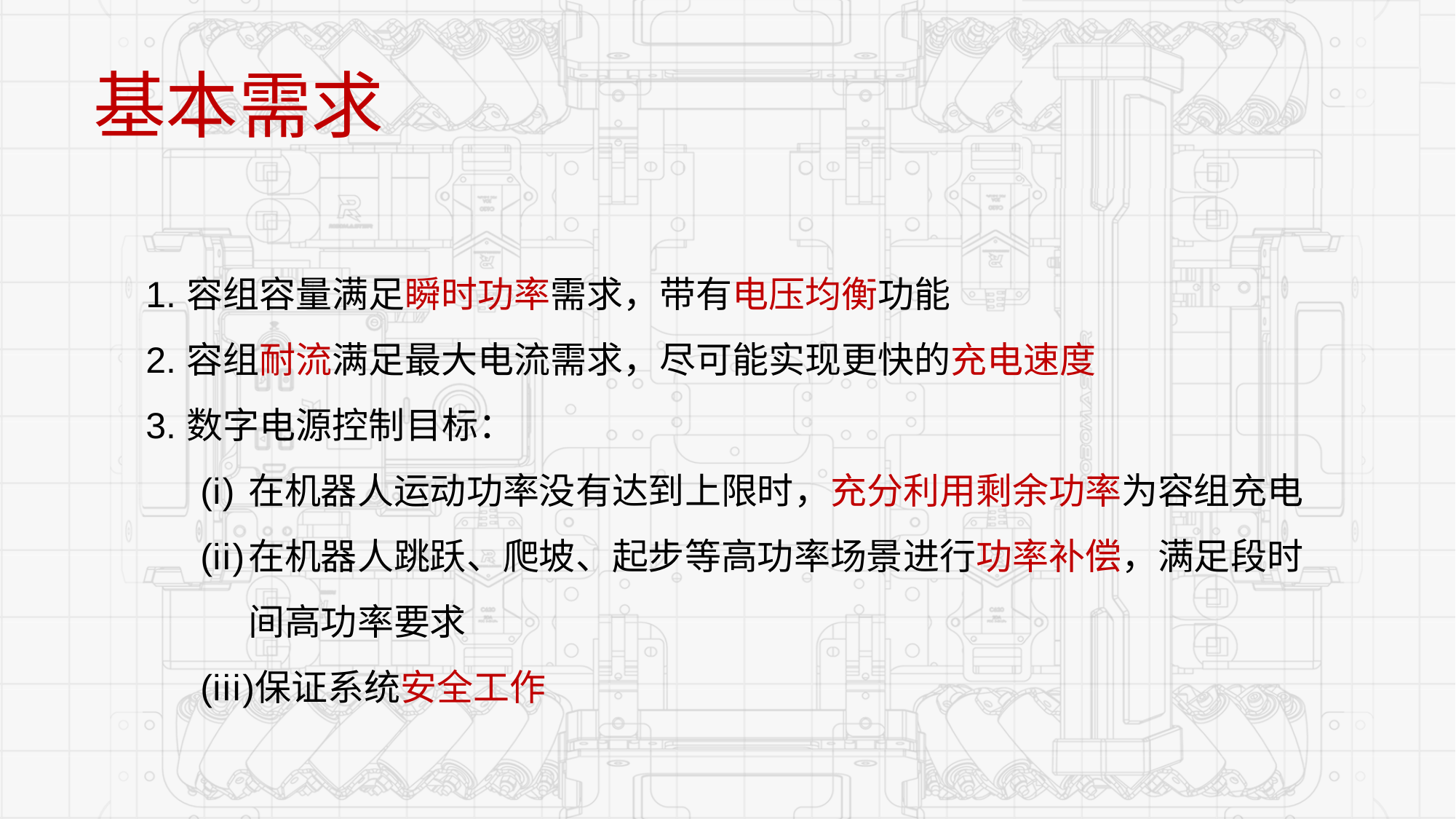

基本需求
容组容量满足瞬时功率需求，带有电压均衡功能
容组耐流满足最大电流需求，尽可能实现更快的充电速度
数字电源控制目标：
在机器人运动功率没有达到上限时，充分利用剩余功率为容组充电
在机器人跳跃、爬坡、起步等高功率场景进行功率补偿，满足段时间高功率要求
保证系统安全工作